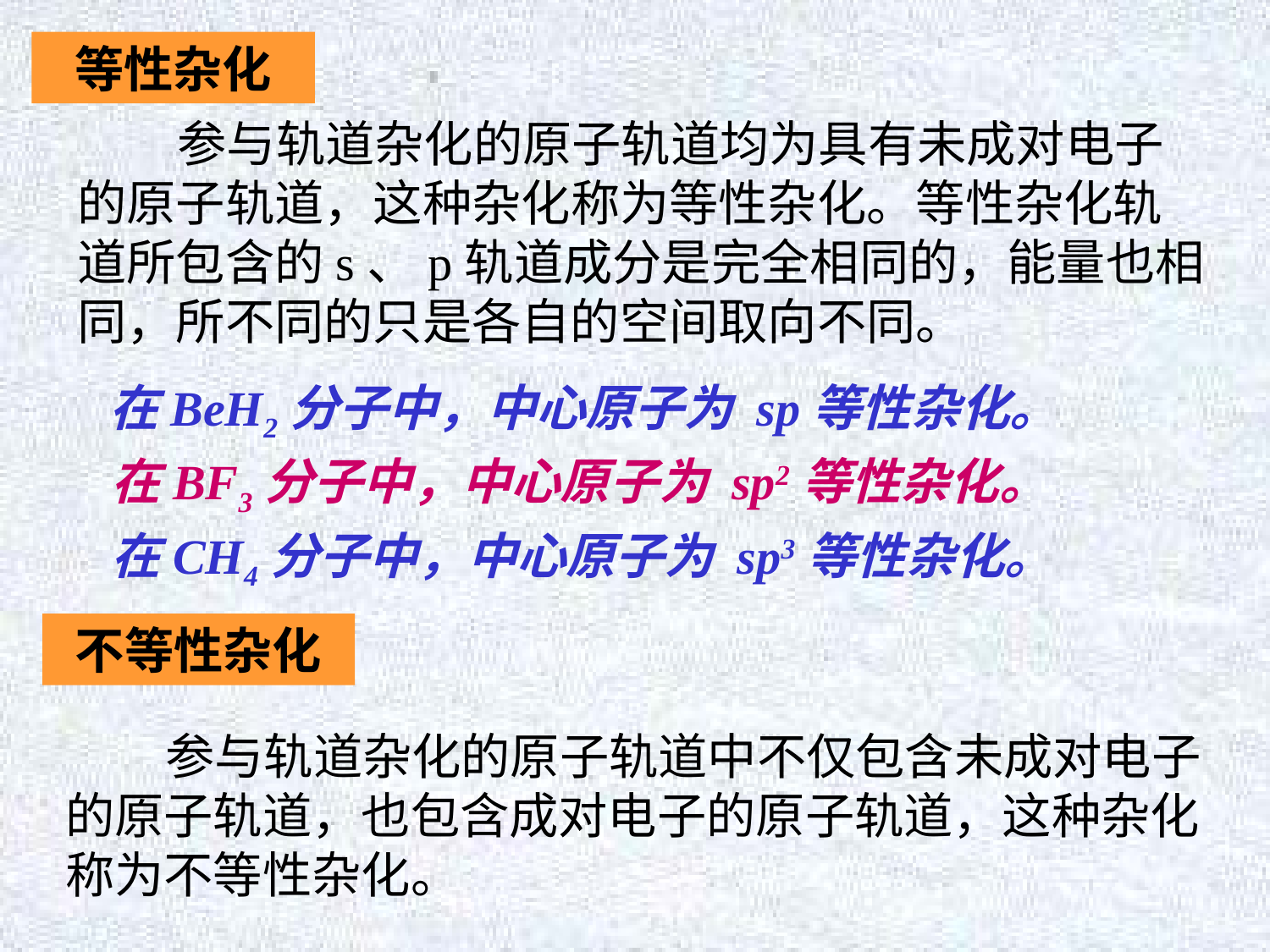

等性杂化
        参与轨道杂化的原子轨道均为具有未成对电子的原子轨道，这种杂化称为等性杂化。等性杂化轨道所包含的s、p轨道成分是完全相同的，能量也相同，所不同的只是各自的空间取向不同。
在BeH2分子中，中心原子为 sp等性杂化。
在BF3分子中，中心原子为 sp2等性杂化。
在CH4分子中，中心原子为 sp3等性杂化。
不等性杂化
        参与轨道杂化的原子轨道中不仅包含未成对电子的原子轨道，也包含成对电子的原子轨道，这种杂化称为不等性杂化。